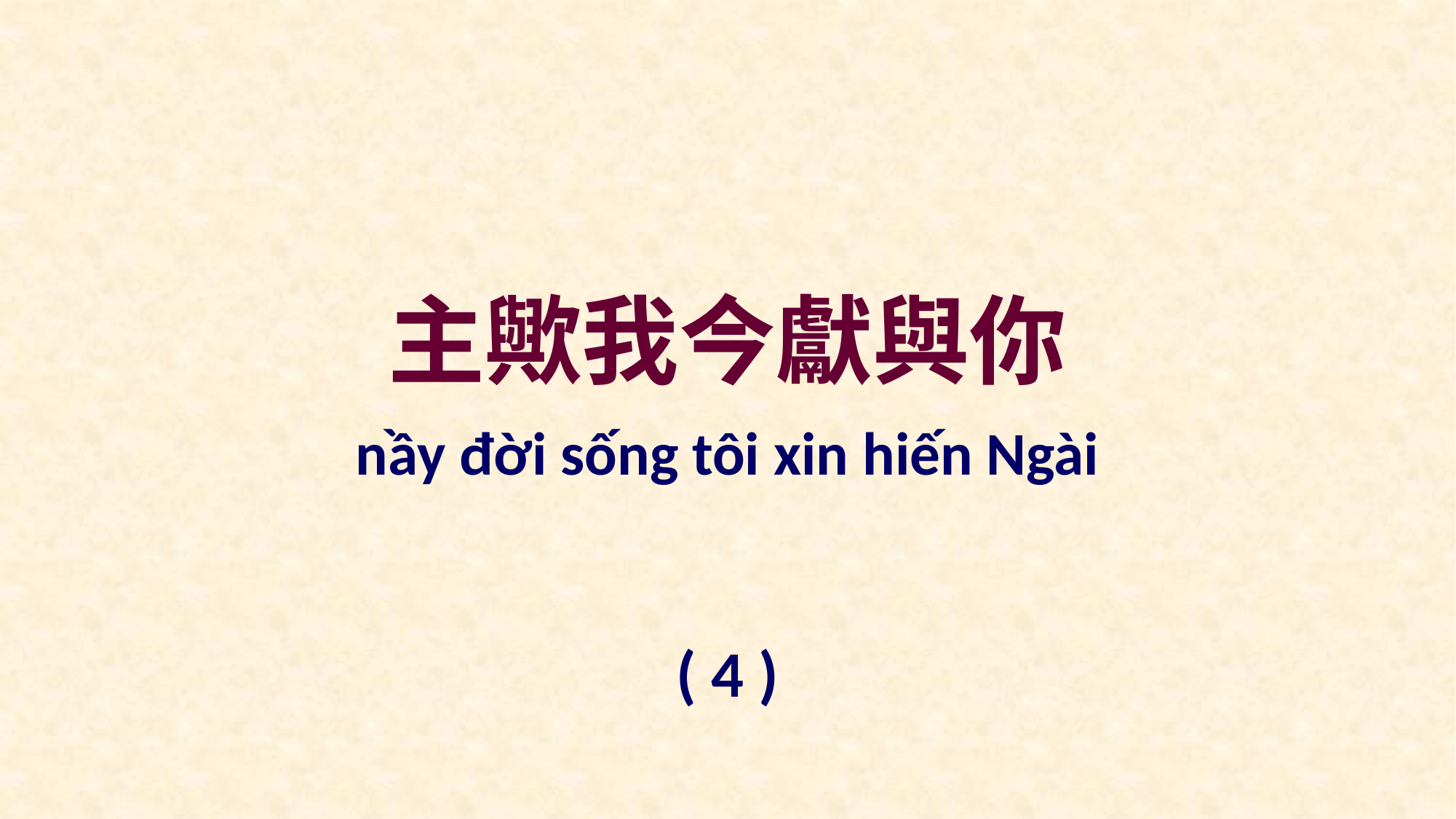

主歟我今獻與你
nầy đời sống tôi xin hiến Ngài
( 4 )